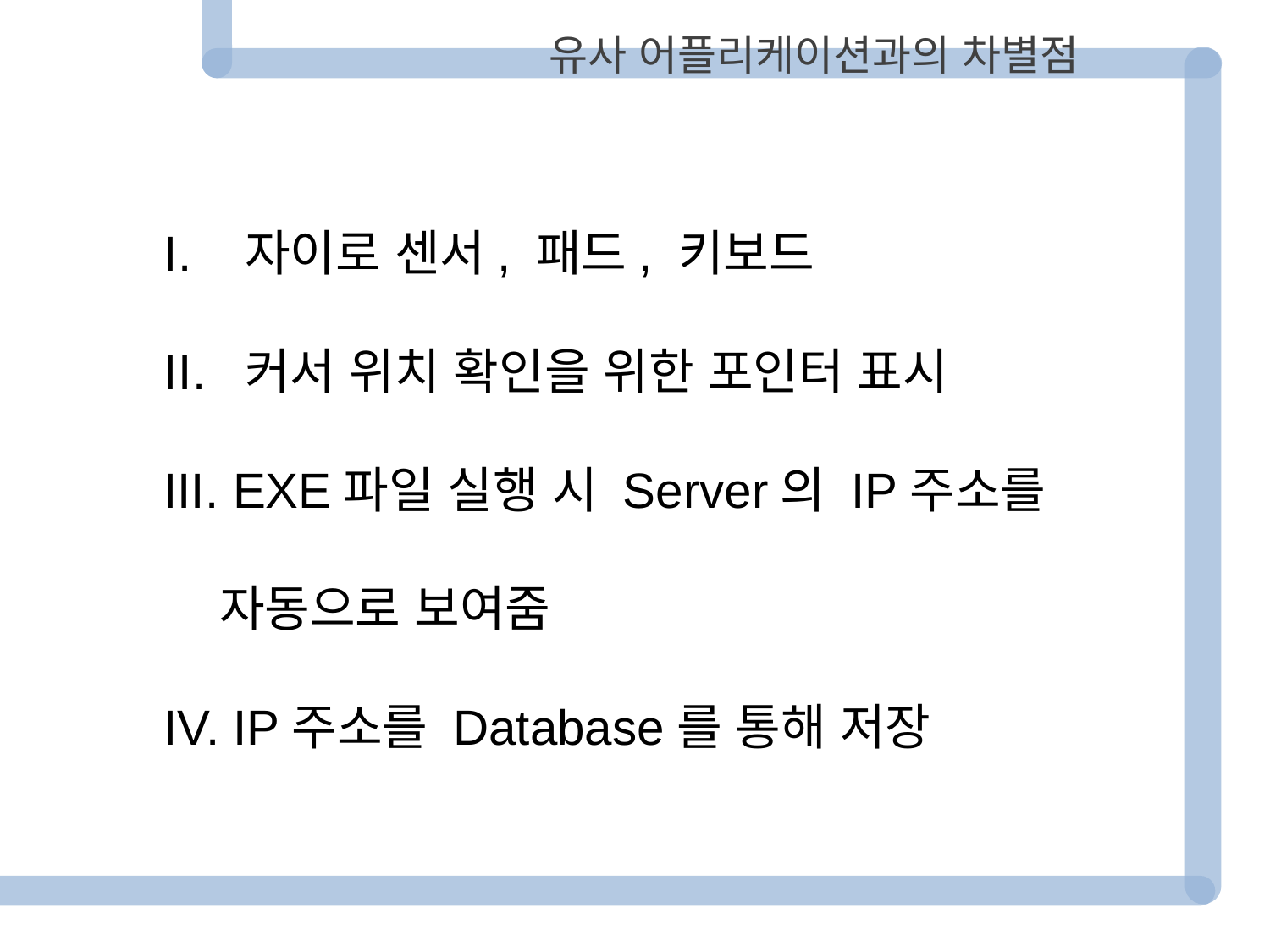

유사 어플리케이션과의 차별점

 자이로 센서, 패드, 키보드
 커서 위치 확인을 위한 포인터 표시
 EXE파일 실행 시 Server의 IP주소를
자동으로 보여줌
 IP주소를 Database를 통해 저장